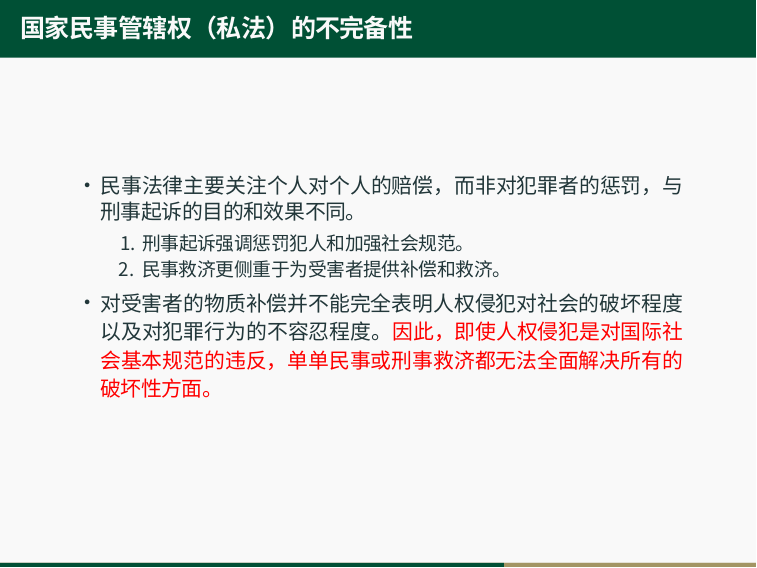

# 国家民事管辖权（私法）的不完备性
民事法律主要关注个人对个人的赔偿，而非对犯罪者的惩罚，与刑事起诉的目的和效果不同。
刑事起诉强调惩罚犯人和加强社会规范。
民事救济更侧重于为受害者提供补偿和救济。
对受害者的物质补偿并不能完全表明人权侵犯对社会的破坏程度以及对犯罪行为的不容忍程度。因此，即使人权侵犯是对国际社会基本规范的违反，单单民事或刑事救济都无法全面解决所有的破坏性方面。